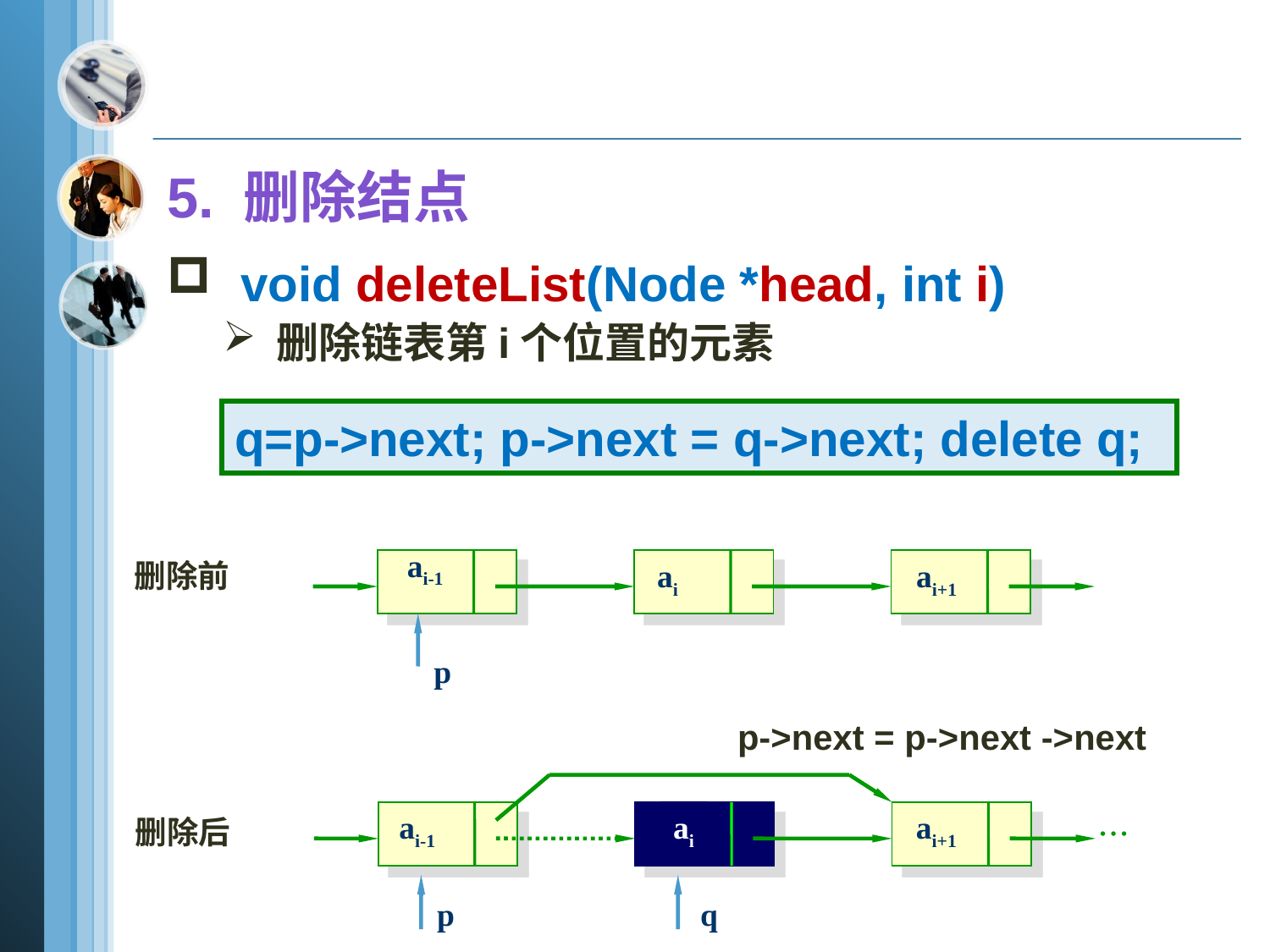

5. 删除结点

  void deleteList(Node *head, int i)
 删除链表第i个位置的元素
q=p->next; p->next = q->next; delete q;
ai-1
ai
ai+1

p
删除前
p->next = p->next ->next

ai-1
ai
ai+1

…
删除后

p
q